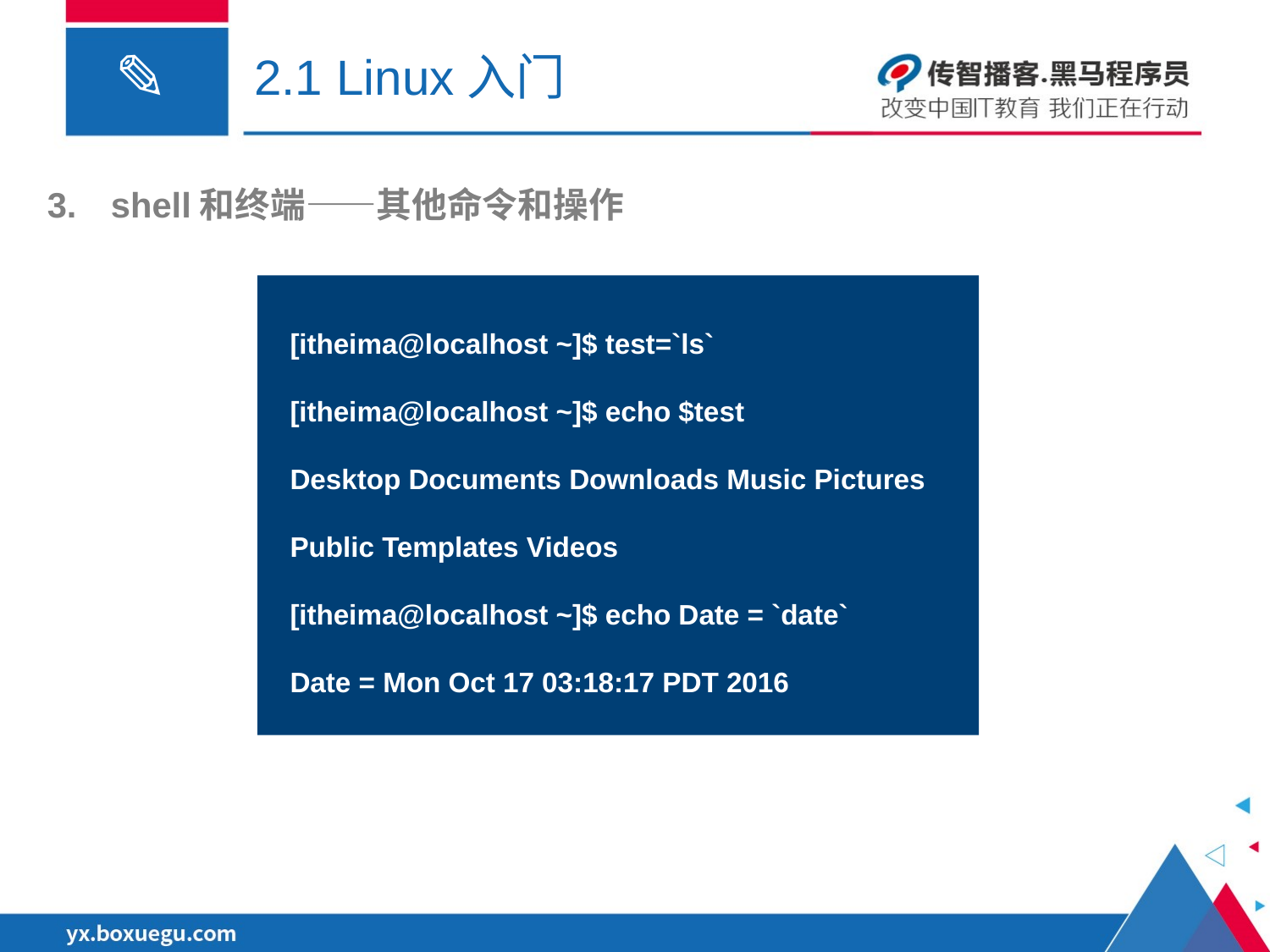

# 2.1 Linux入门
shell和终端——其他命令和操作

[itheima@localhost ~]$ test=`ls`
[itheima@localhost ~]$ echo $test
Desktop Documents Downloads Music Pictures Public Templates Videos
[itheima@localhost ~]$ echo Date = `date`
Date = Mon Oct 17 03:18:17 PDT 2016